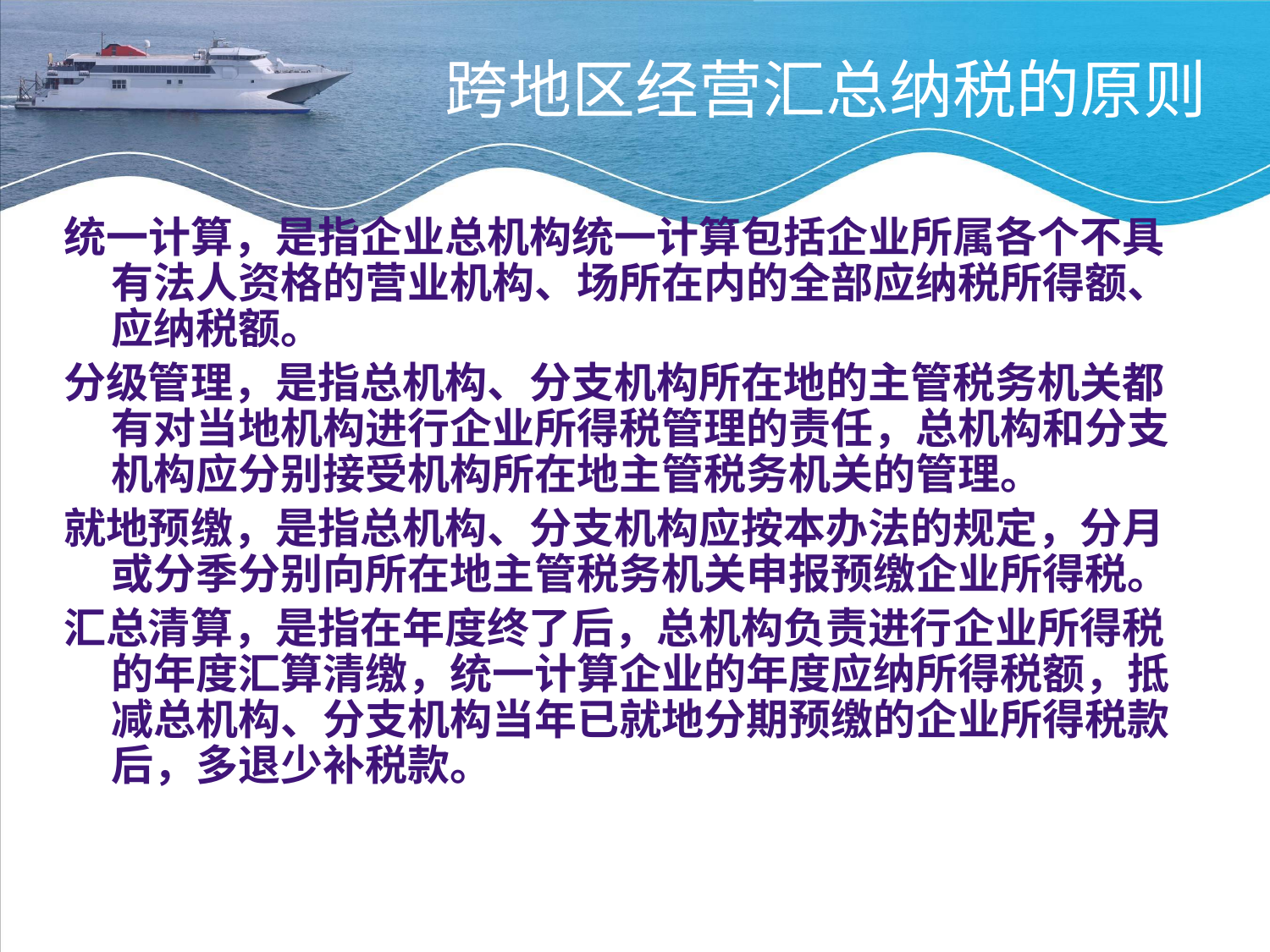

# 跨地区经营汇总纳税的原则
统一计算，是指企业总机构统一计算包括企业所属各个不具有法人资格的营业机构、场所在内的全部应纳税所得额、应纳税额。
分级管理，是指总机构、分支机构所在地的主管税务机关都有对当地机构进行企业所得税管理的责任，总机构和分支机构应分别接受机构所在地主管税务机关的管理。
就地预缴，是指总机构、分支机构应按本办法的规定，分月或分季分别向所在地主管税务机关申报预缴企业所得税。
汇总清算，是指在年度终了后，总机构负责进行企业所得税的年度汇算清缴，统一计算企业的年度应纳所得税额，抵减总机构、分支机构当年已就地分期预缴的企业所得税款后，多退少补税款。